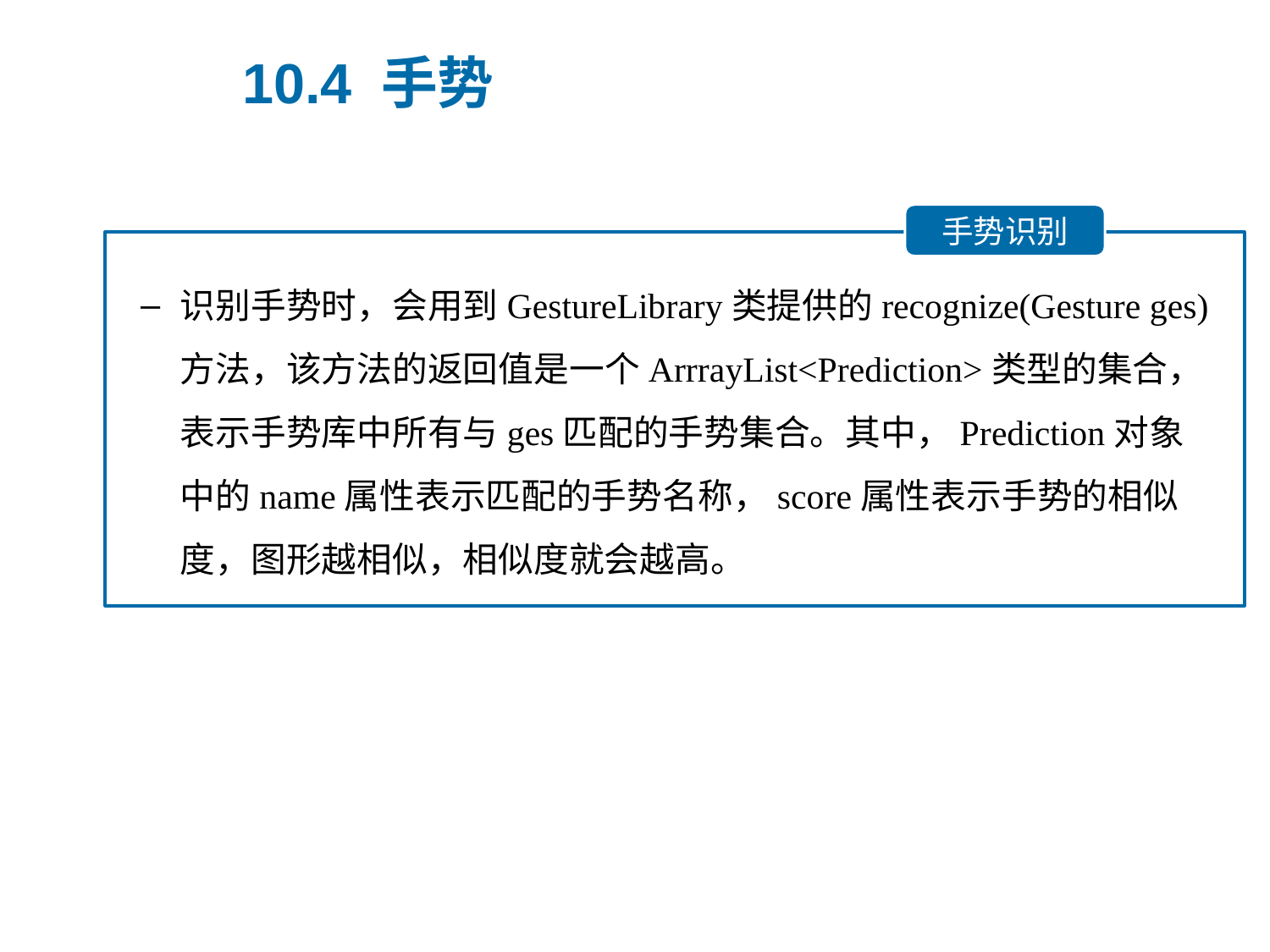

10.4 手势
手势识别

识别手势时，会用到GestureLibrary类提供的recognize(Gesture ges)方法，该方法的返回值是一个ArrrayList<Prediction>类型的集合，表示手势库中所有与ges匹配的手势集合。其中，Prediction对象中的name属性表示匹配的手势名称，score属性表示手势的相似度，图形越相似，相似度就会越高。